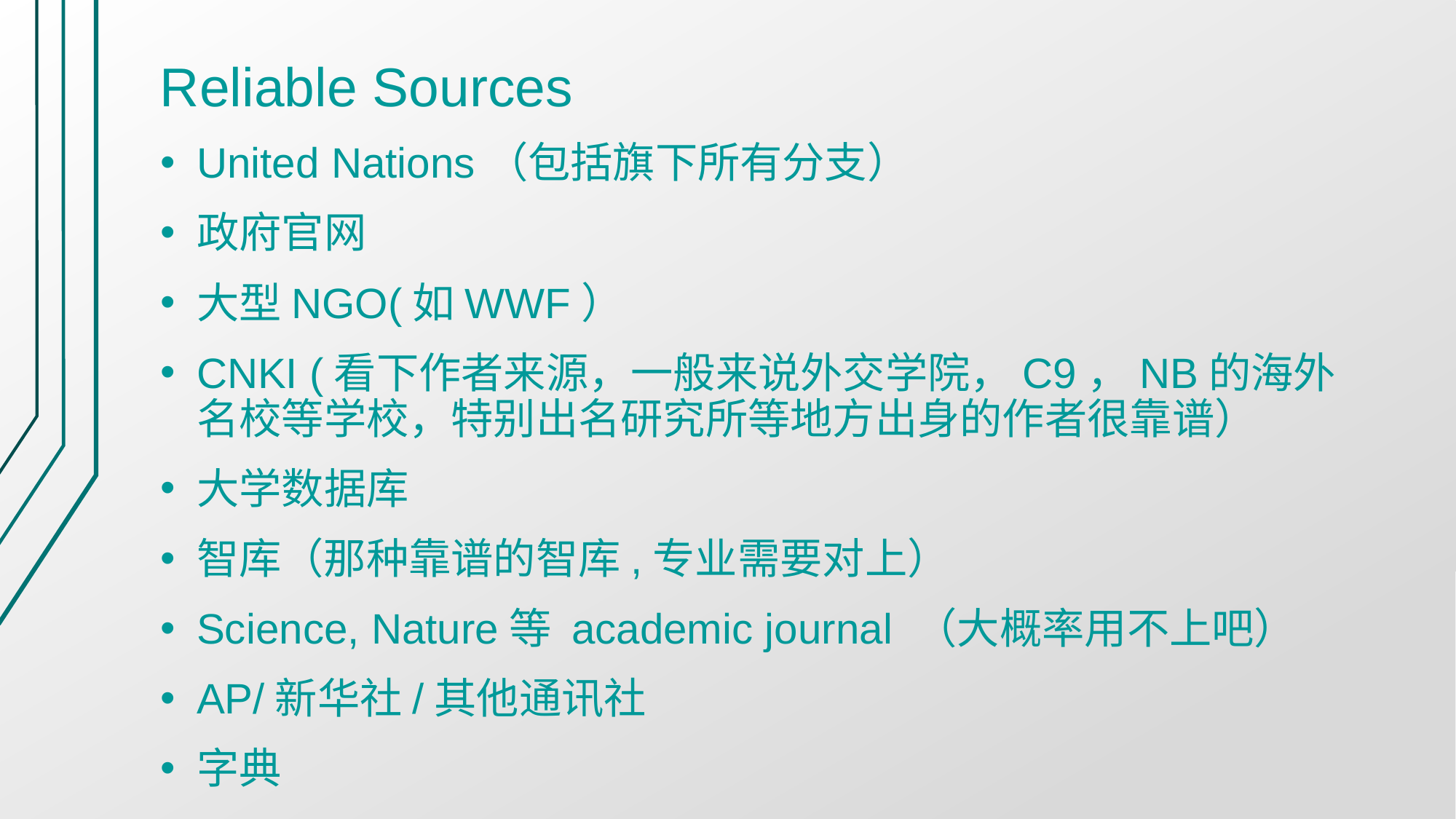

# Reliable Sources
United Nations（包括旗下所有分支）
政府官网
大型NGO(如WWF）
CNKI (看下作者来源，一般来说外交学院，C9，NB的海外名校等学校，特别出名研究所等地方出身的作者很靠谱）
大学数据库
智库（那种靠谱的智库,专业需要对上）
Science, Nature等 academic journal （大概率用不上吧）
AP/新华社/其他通讯社
字典